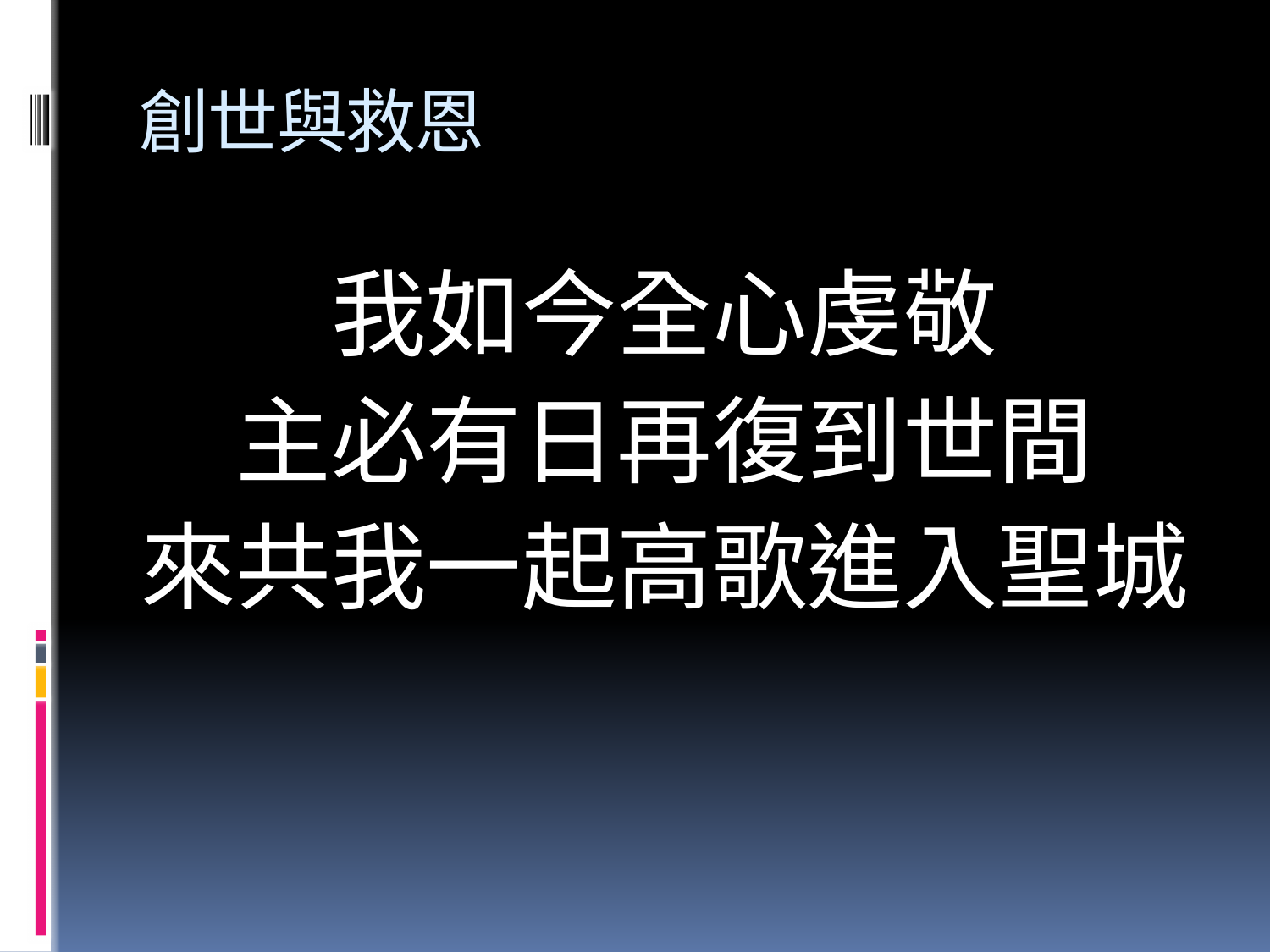

# 創世與救恩
我如今全心虔敬
主必有日再復到世間
來共我一起高歌進入聖城